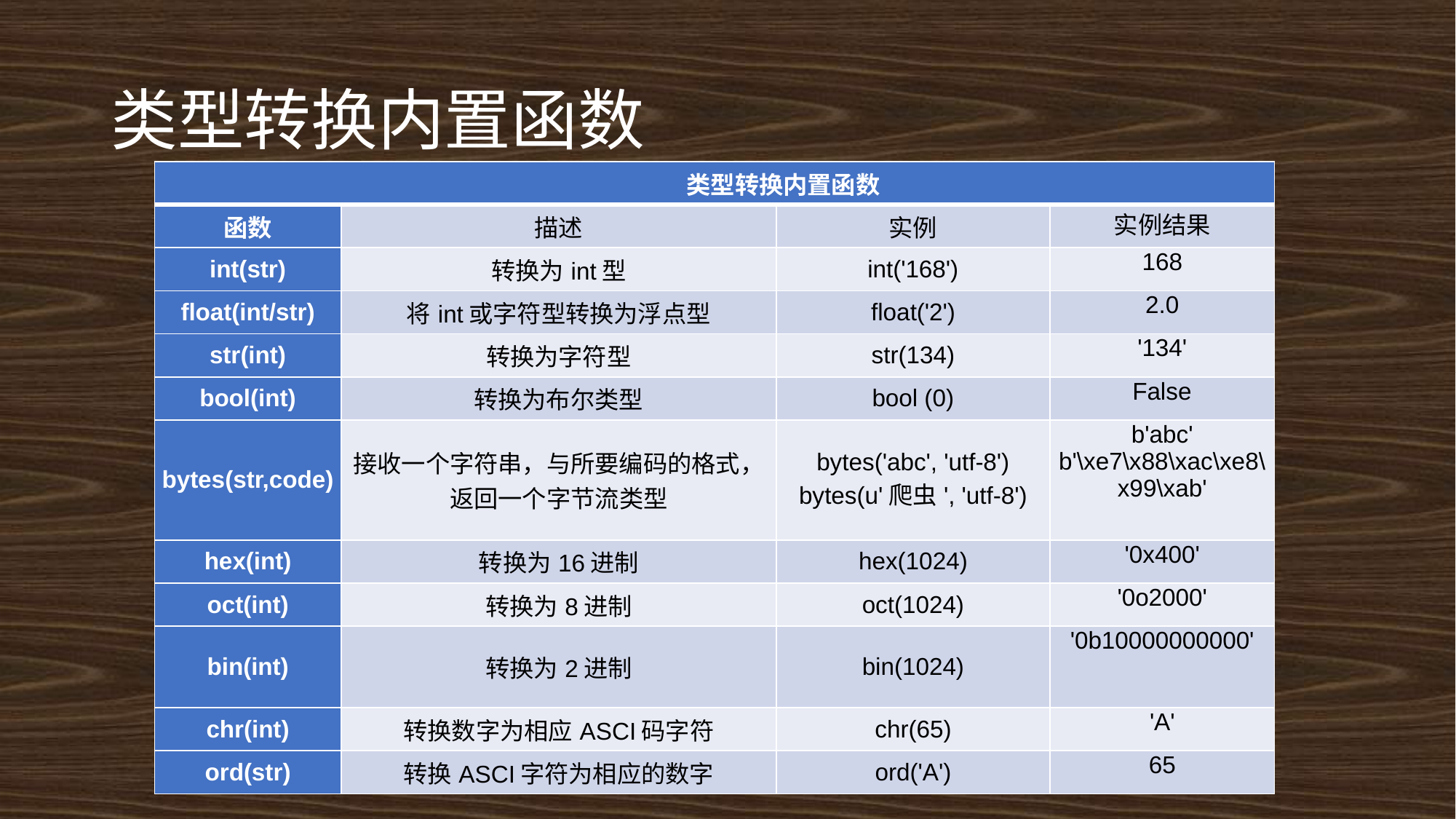

# 类型转换内置函数
| 类型转换内置函数 |  |  |  |
| --- | --- | --- | --- |
| 函数 | 描述 | 实例 | 实例结果 |
| int(str) | 转换为int型 | int('168') | 168 |
| float(int/str) | 将int或字符型转换为浮点型 | float('2') | 2.0 |
| str(int) | 转换为字符型 | str(134) | '134' |
| bool(int) | 转换为布尔类型 | bool (0) | False |
| bytes(str,code) | 接收一个字符串，与所要编码的格式，返回一个字节流类型 | bytes('abc', 'utf-8') bytes(u'爬虫', 'utf-8') | b'abc' b'\xe7\x88\xac\xe8\x99\xab' |
| hex(int) | 转换为16进制 | hex(1024) | '0x400' |
| oct(int) | 转换为8进制 | oct(1024) | '0o2000' |
| bin(int) | 转换为2进制 | bin(1024) | '0b10000000000' |
| chr(int) | 转换数字为相应ASCI码字符 | chr(65) | 'A' |
| ord(str) | 转换ASCI字符为相应的数字 | ord('A') | 65 |